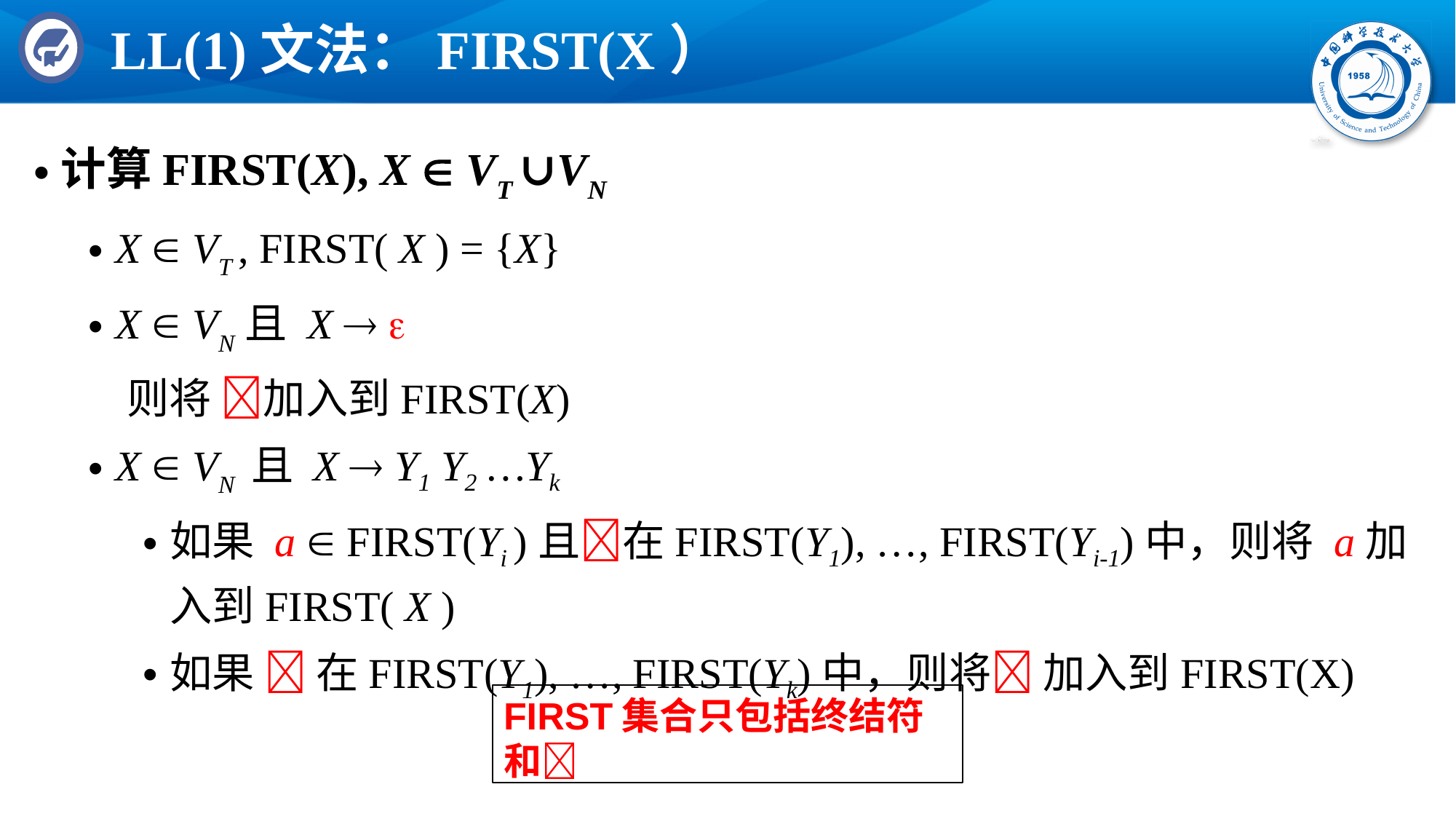

# LL(1)文法：FIRST(X）
计算FIRST(X), X ∈ VT ∪VN
X ∈ VT , FIRST( X ) = {X}
X ∈ VN且 X → ε
   则将 ε加入到FIRST(X)
X ∈ VN 且 X → Y1 Y2 …Yk
如果 a ∈ FIRST(Yi )且ε在FIRST(Y1), …, FIRST(Yi-1)中，则将 a加入到FIRST( X )
如果 ε 在FIRST(Y1), …, FIRST(Yk)中，则将ε 加入到FIRST(X)
FIRST集合只包括终结符和ε